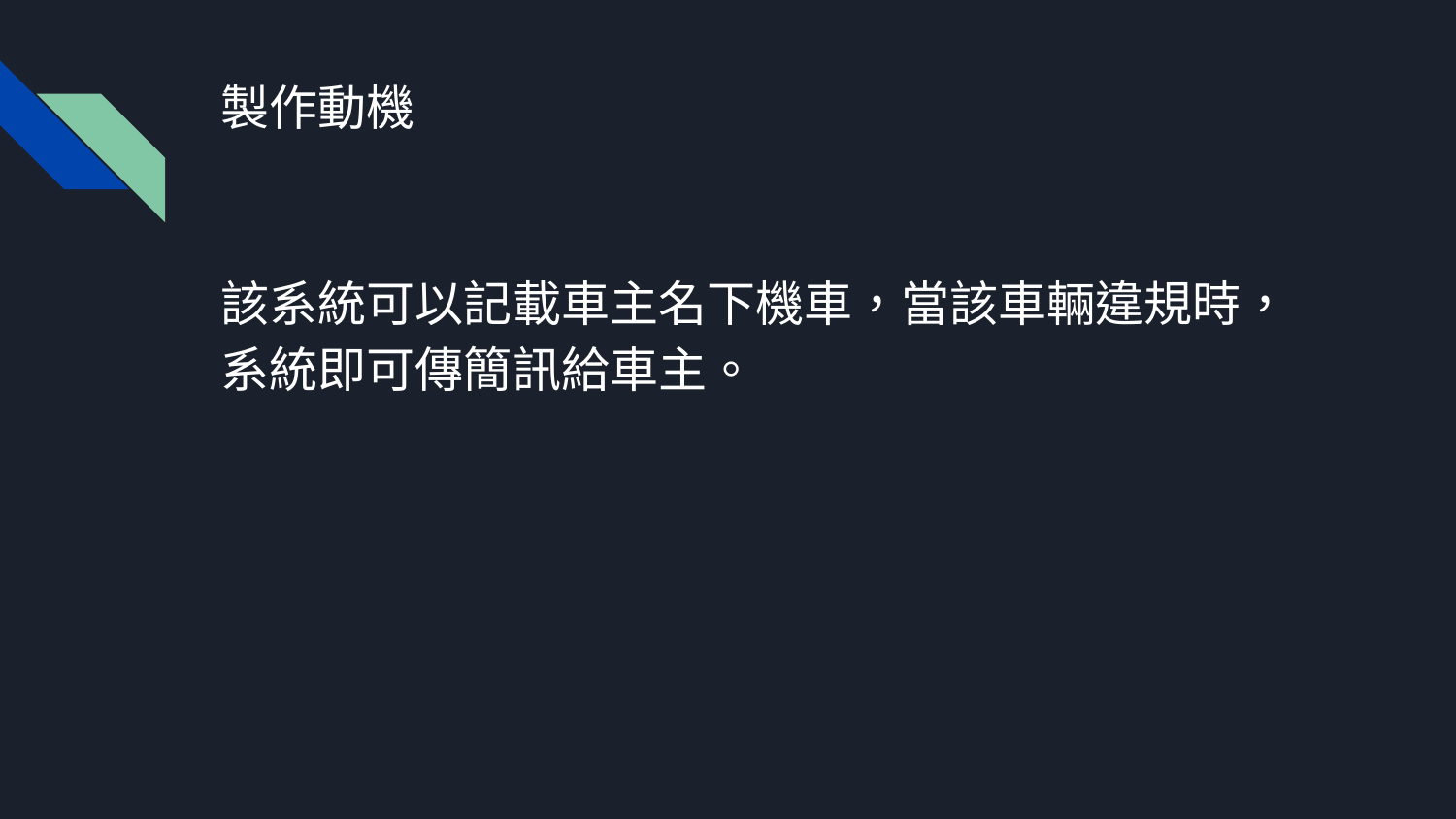

# 製作動機
該系統可以記載車主名下機車，當該車輛違規時，系統即可傳簡訊給車主。